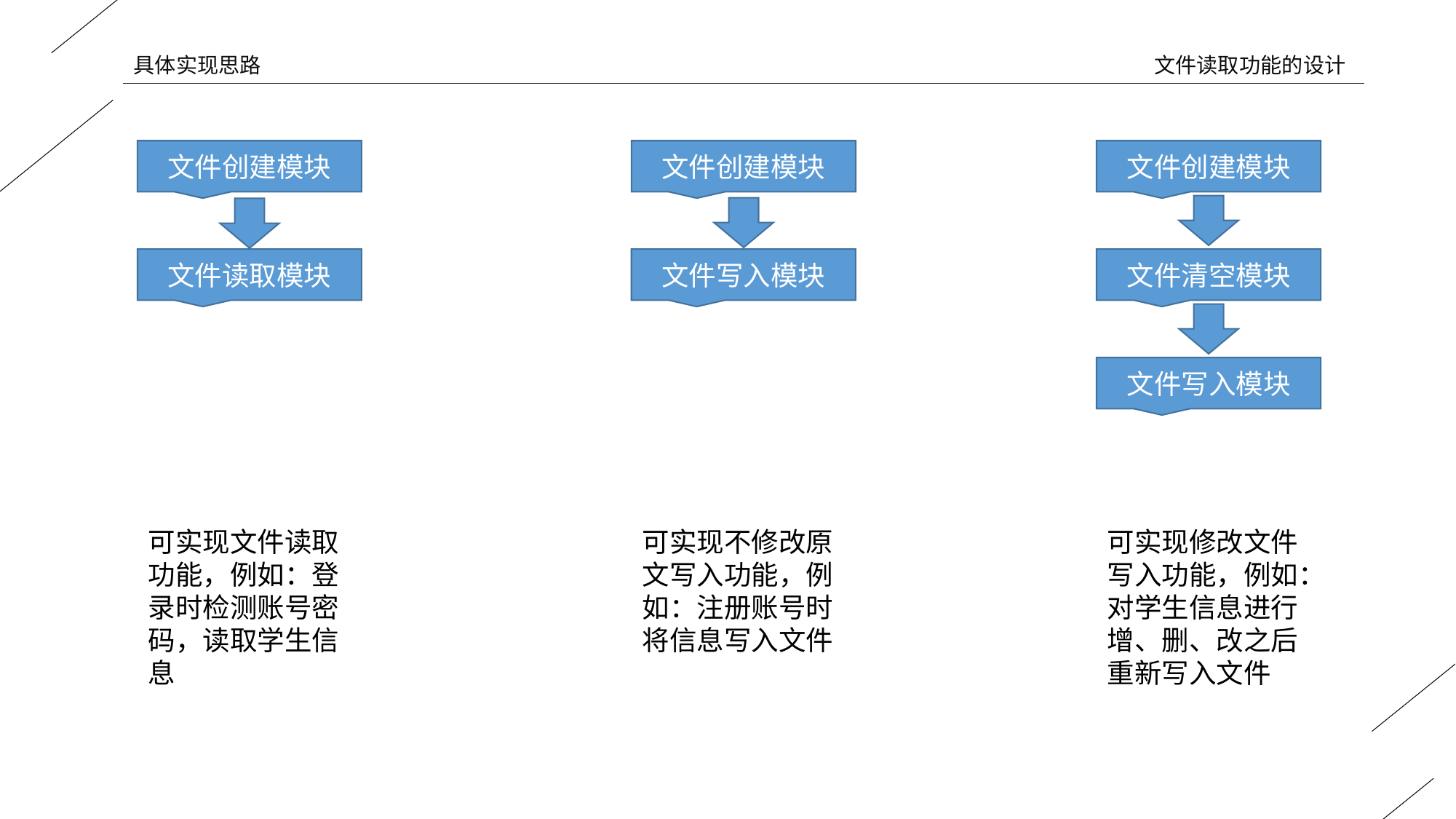

具体实现思路
文件读取功能的设计
文件创建模块
文件创建模块
文件创建模块

文件读取模块
文件写入模块
文件清空模块

文件写入模块
可实现文件读取功能，例如：登录时检测账号密码，读取学生信息
可实现不修改原文写入功能，例如：注册账号时将信息写入文件
可实现修改文件写入功能，例如：对学生信息进行增、删、改之后重新写入文件